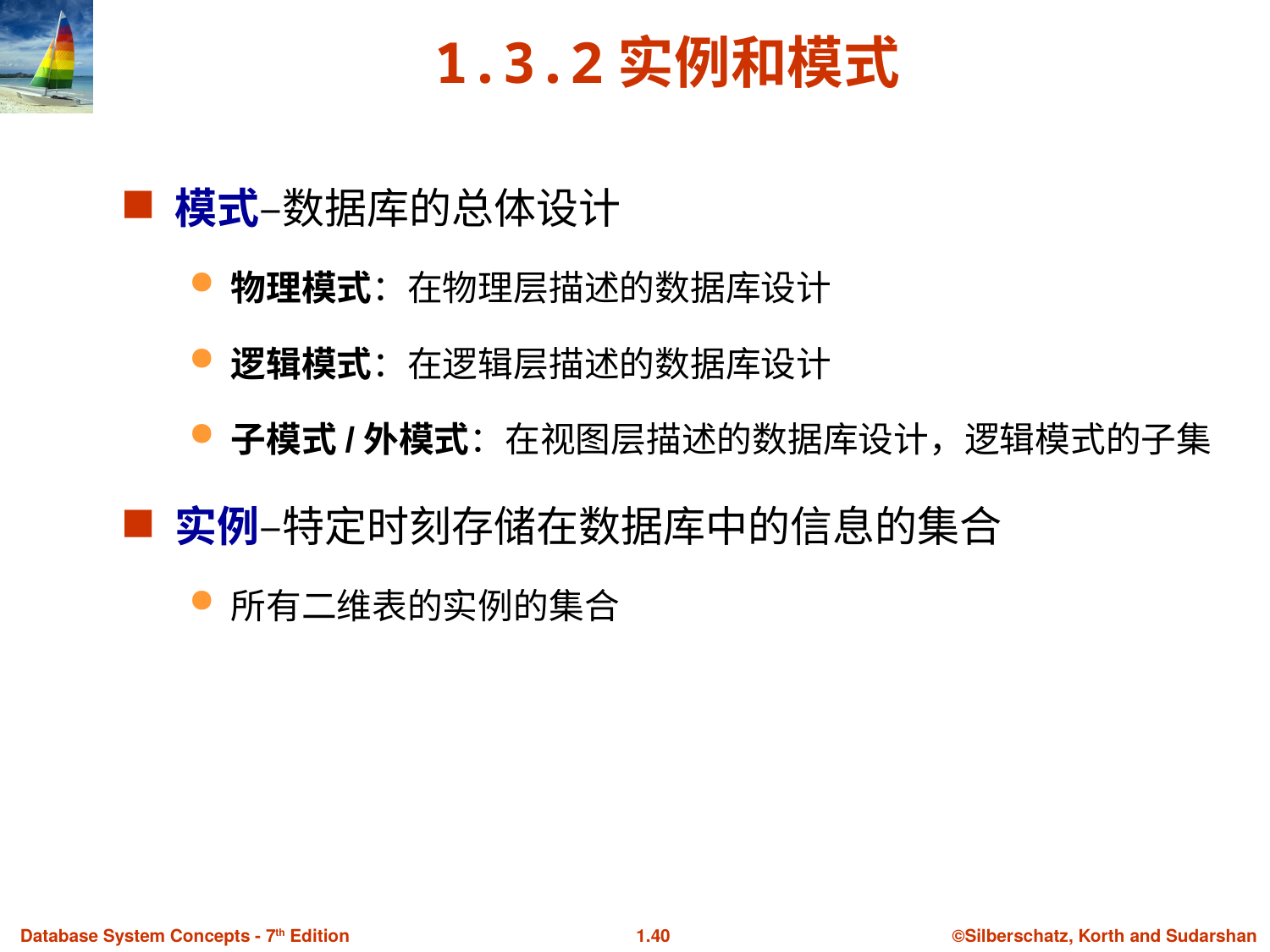

1.3.2实例和模式
模式–数据库的总体设计
物理模式：在物理层描述的数据库设计
逻辑模式：在逻辑层描述的数据库设计
子模式/外模式：在视图层描述的数据库设计，逻辑模式的子集
实例–特定时刻存储在数据库中的信息的集合
所有二维表的实例的集合